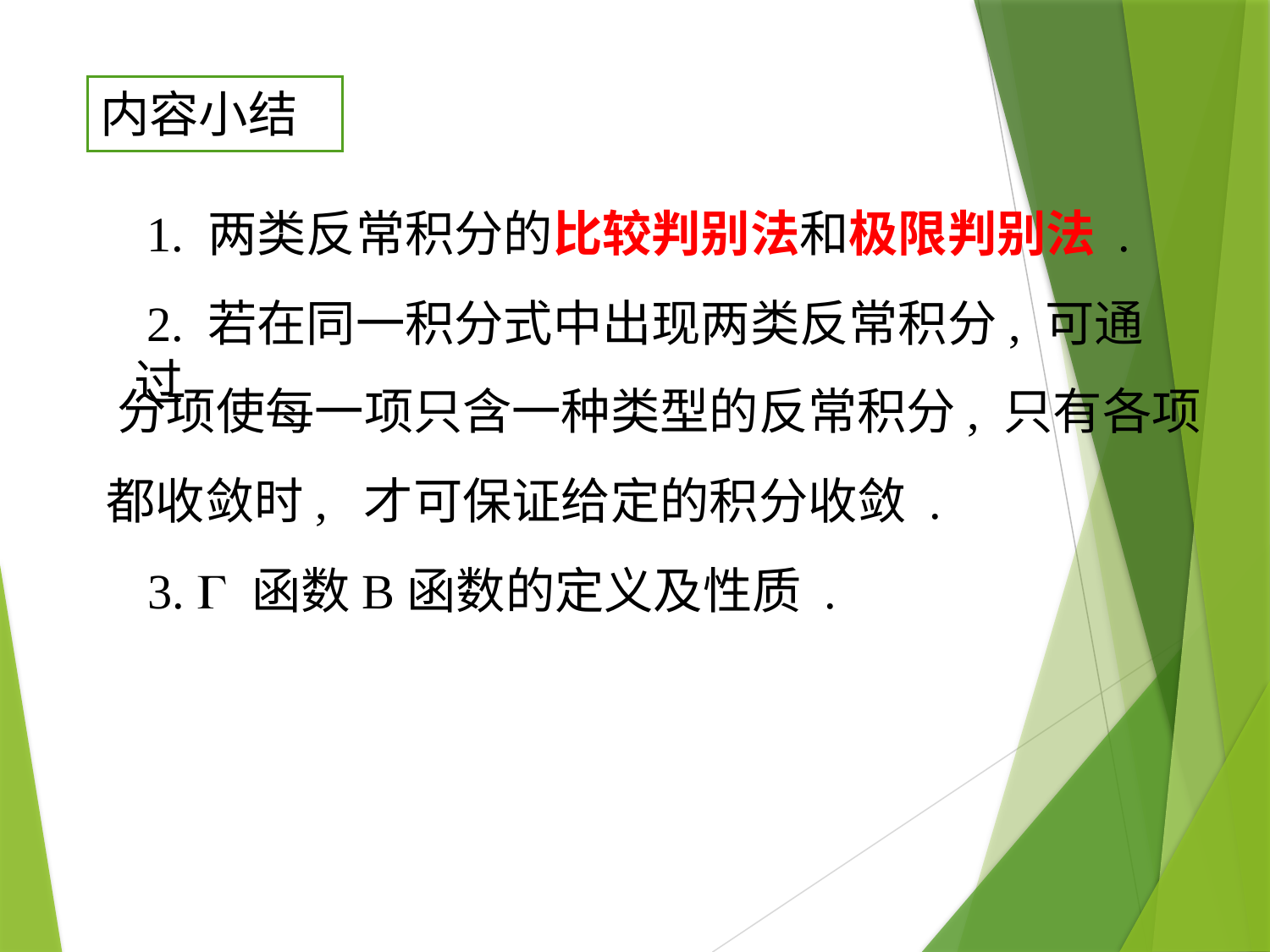

# 内容小结
 1. 两类反常积分的比较判别法和极限判别法 .
 2. 若在同一积分式中出现两类反常积分, 可通过
分项使每一项只含一种类型的反常积分, 只有各项
都收敛时,  才可保证给定的积分收敛 .
3. Γ 函数B函数的定义及性质 .